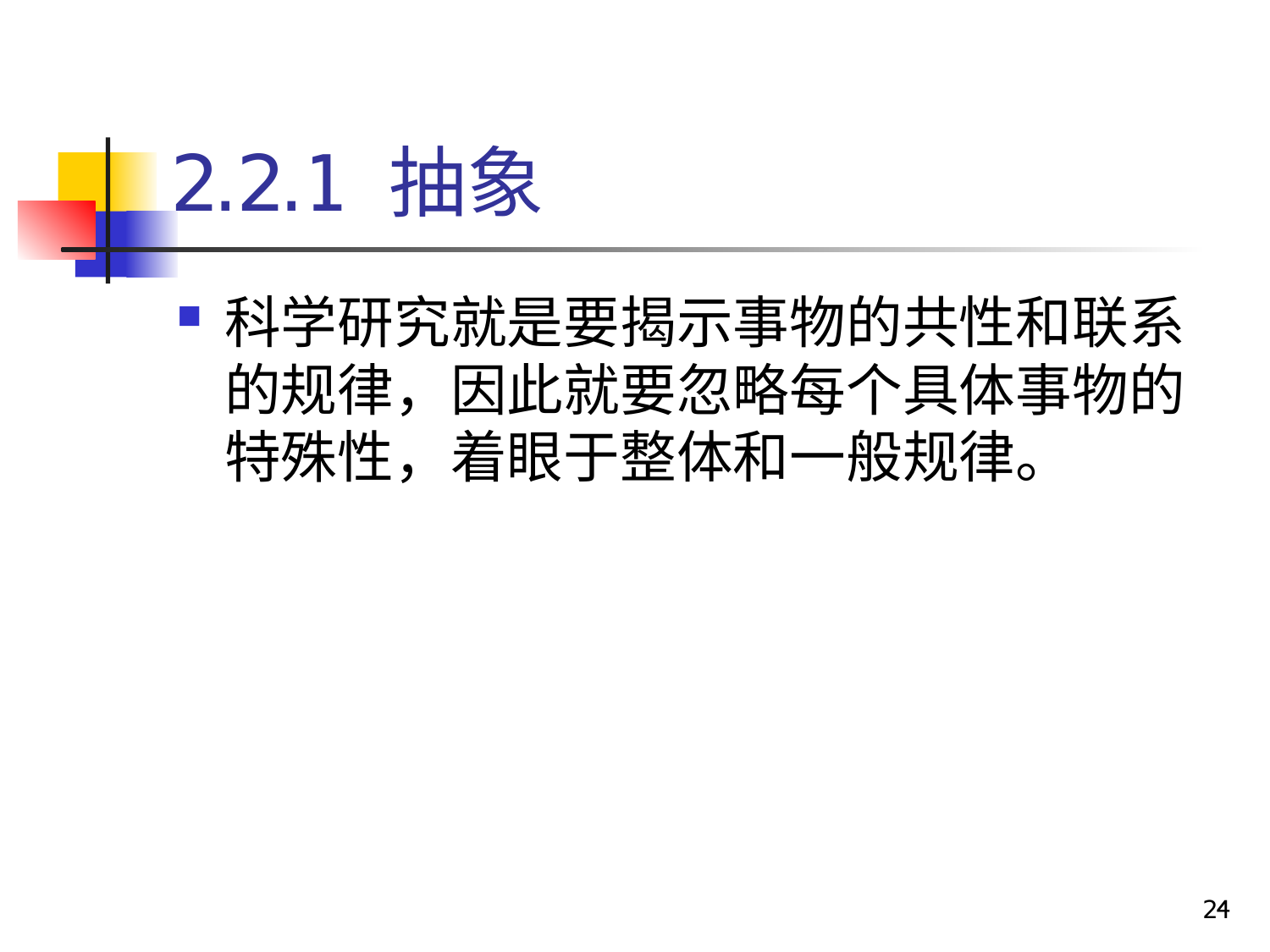

# 2.2.1 抽象
科学研究就是要揭示事物的共性和联系的规律，因此就要忽略每个具体事物的特殊性，着眼于整体和一般规律。

24